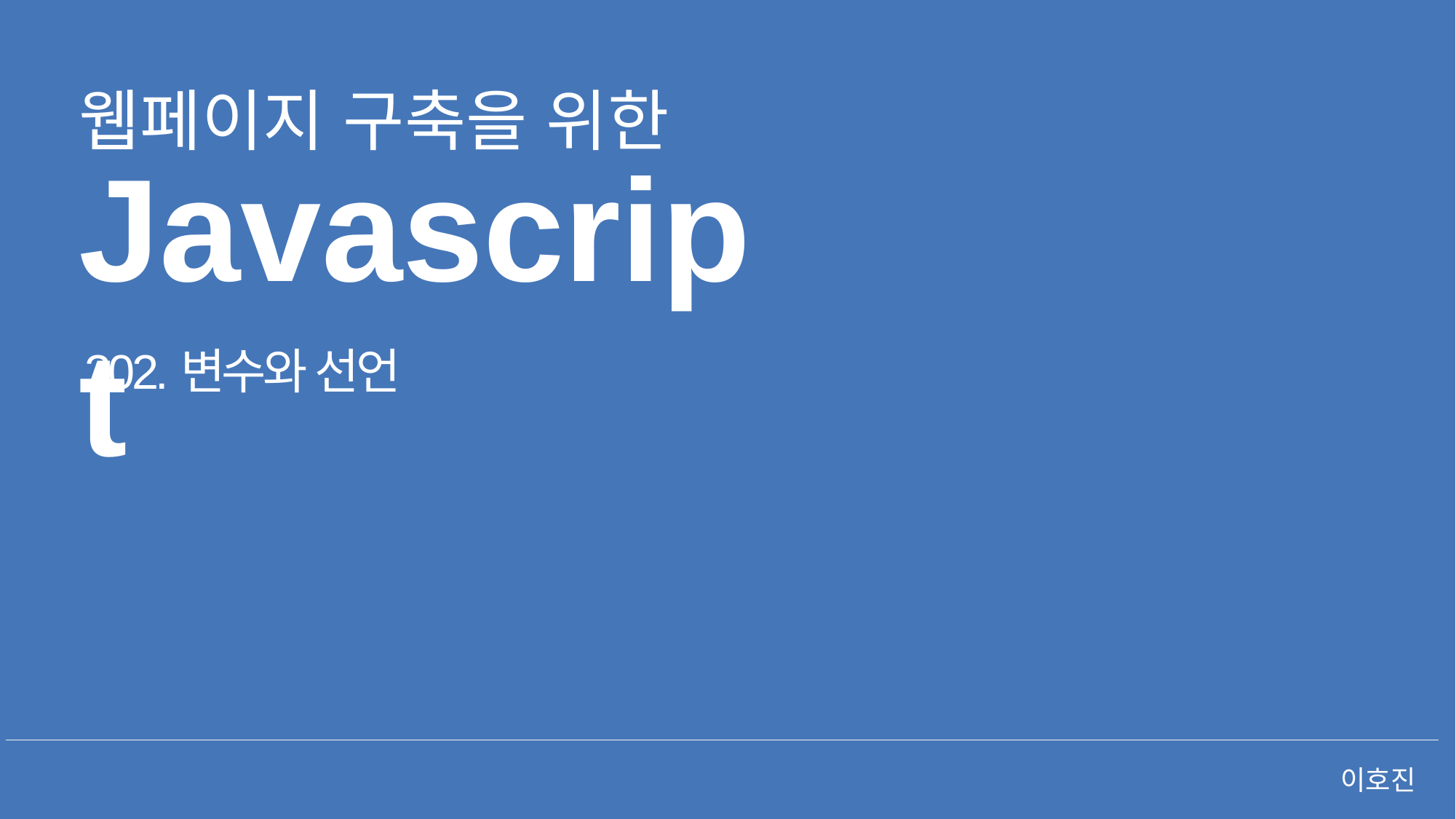

웹페이지 구축을 위한
Javascript
302.변수와 선언
이호진